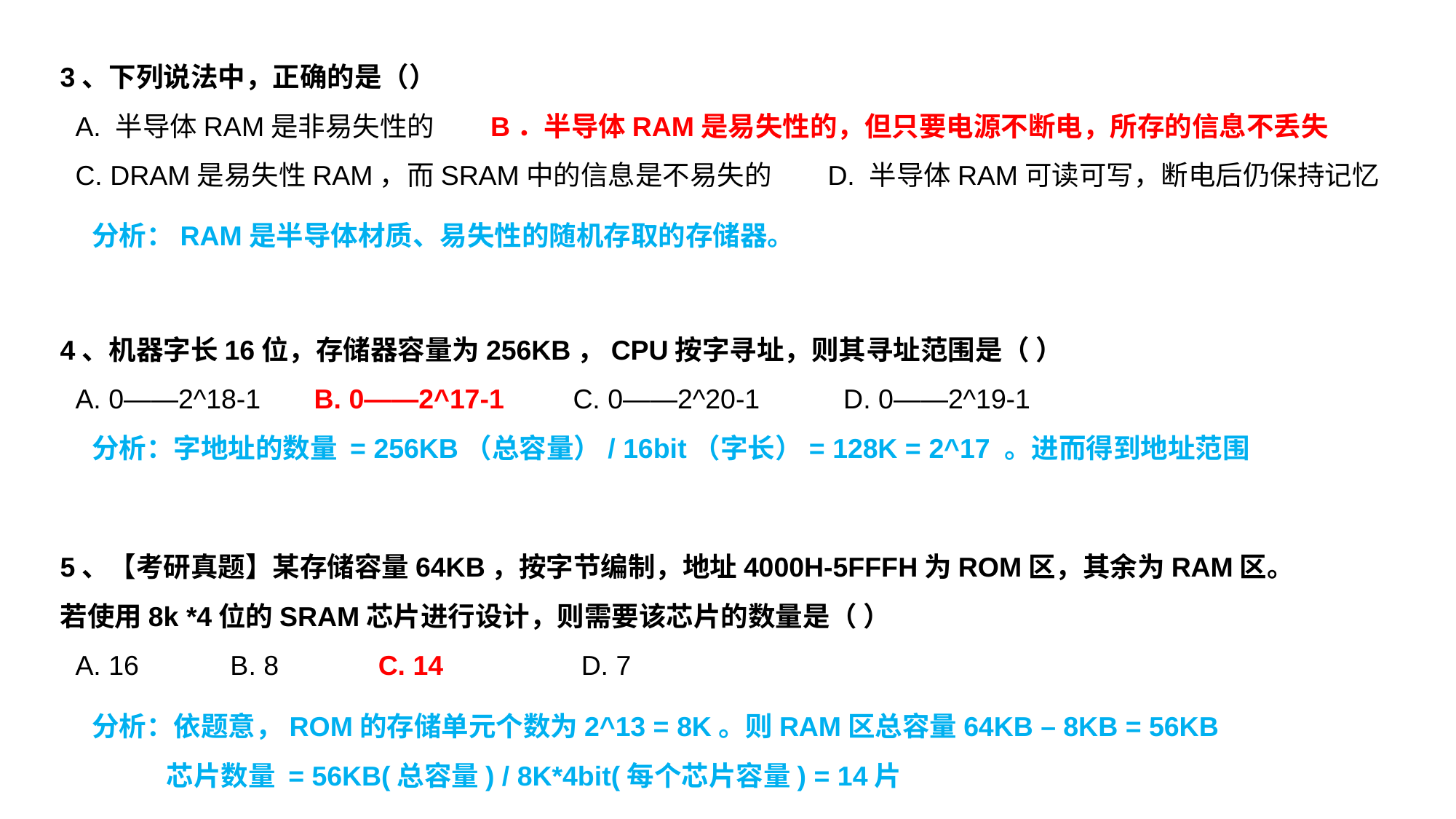

3、下列说法中，正确的是（）
  A. 半导体RAM是非易失性的        B．半导体RAM是易失性的，但只要电源不断电，所存的信息不丢失
  C. DRAM是易失性RAM，而SRAM中的信息是不易失的        D. 半导体RAM可读可写，断电后仍保持记忆
分析：RAM是半导体材质、易失性的随机存取的存储器。
4、机器字长16位，存储器容量为256KB，CPU按字寻址，则其寻址范围是（ ）
  A. 0——2^18-1       B. 0——2^17-1         C. 0——2^20-1           D. 0——2^19-1
分析：字地址的数量 = 256KB（总容量）/ 16bit（字长）= 128K = 2^17 。进而得到地址范围
5、【考研真题】某存储容量64KB，按字节编制，地址4000H-5FFFH为ROM区，其余为RAM区。若使用8k *4位的SRAM芯片进行设计，则需要该芯片的数量是（ ）
  A. 16            B. 8             C. 14                  D. 7
分析：依题意，ROM的存储单元个数为2^13 = 8K。则RAM区总容量64KB – 8KB = 56KB
           芯片数量 = 56KB(总容量) / 8K*4bit(每个芯片容量) = 14片